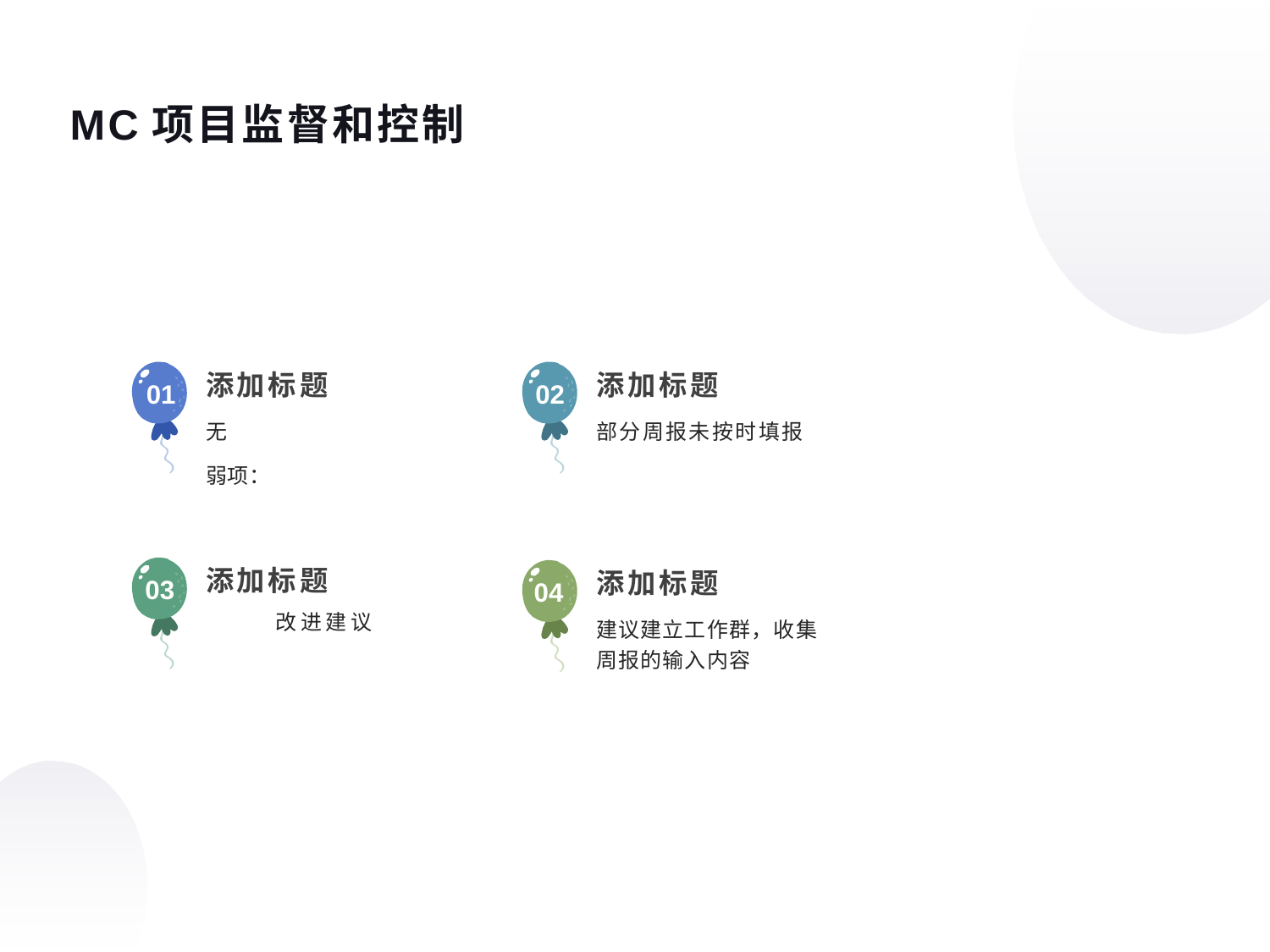

MC项目监督和控制

01

02

添加标题
添加标题
无
弱项：
部分周报未按时填报

03

添加标题

04

添加标题
改进建议
建议建立工作群，收集周报的输入内容